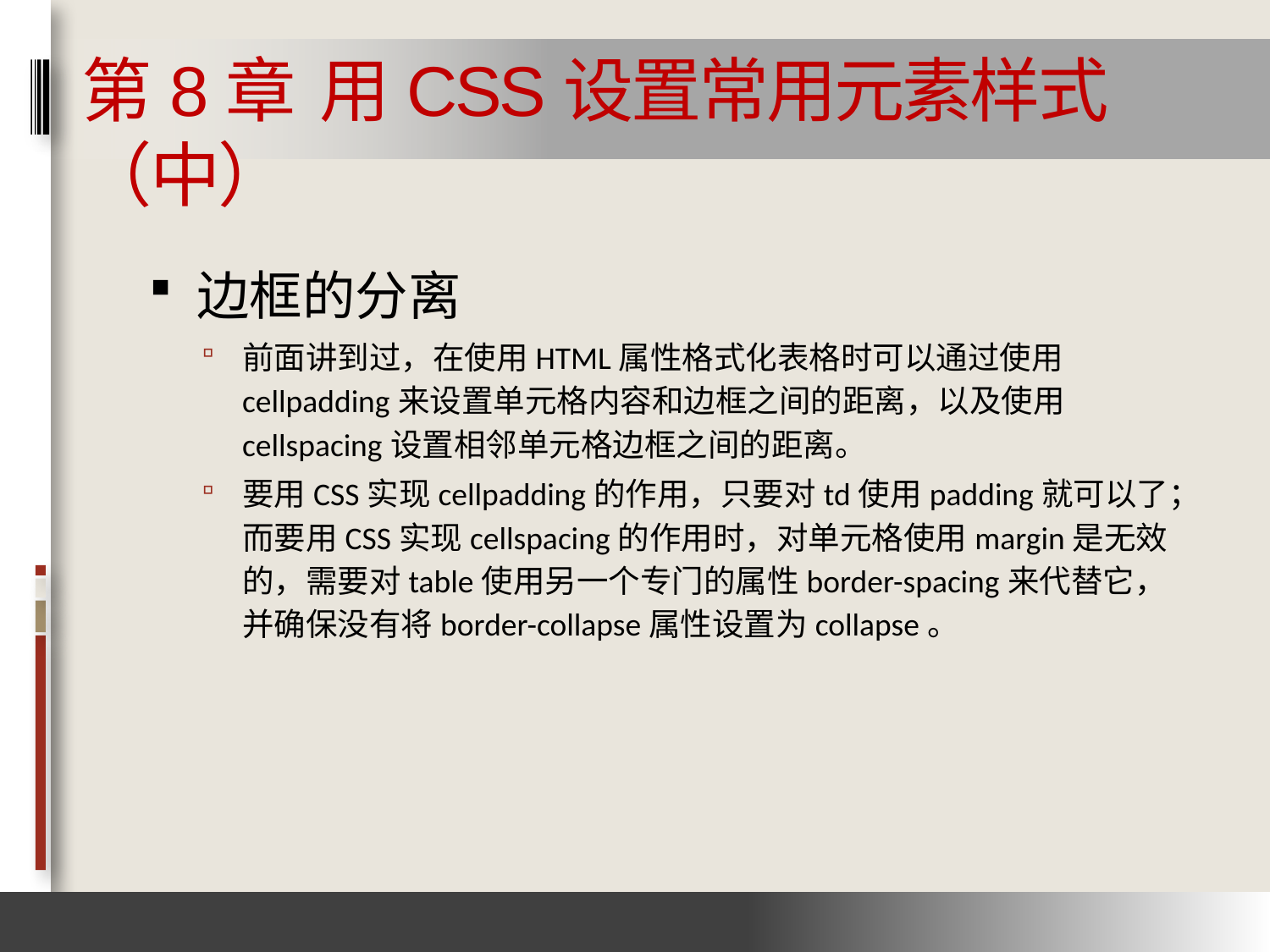

# 第8章  用CSS设置常用元素样式（中）
边框的分离
前面讲到过，在使用HTML属性格式化表格时可以通过使用cellpadding来设置单元格内容和边框之间的距离，以及使用cellspacing设置相邻单元格边框之间的距离。
要用CSS实现cellpadding的作用，只要对td使用padding就可以了；而要用CSS实现cellspacing的作用时，对单元格使用margin是无效的，需要对table使用另一个专门的属性border-spacing来代替它，并确保没有将border-collapse属性设置为collapse。